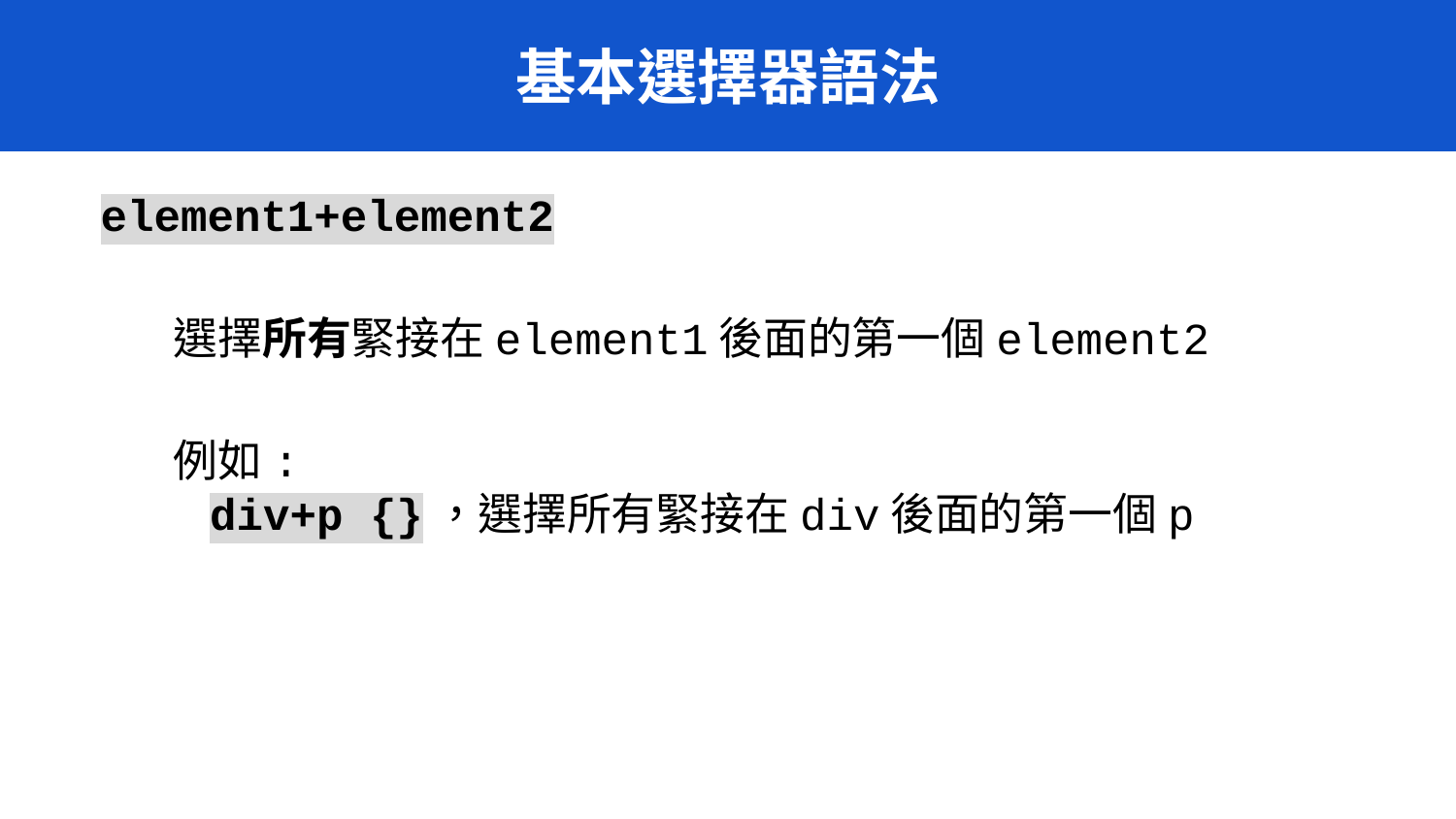

# 基本選擇器語法
element1+element2
選擇所有緊接在element1後面的第一個element2
例如:
div+p {}，選擇所有緊接在div後面的第一個p